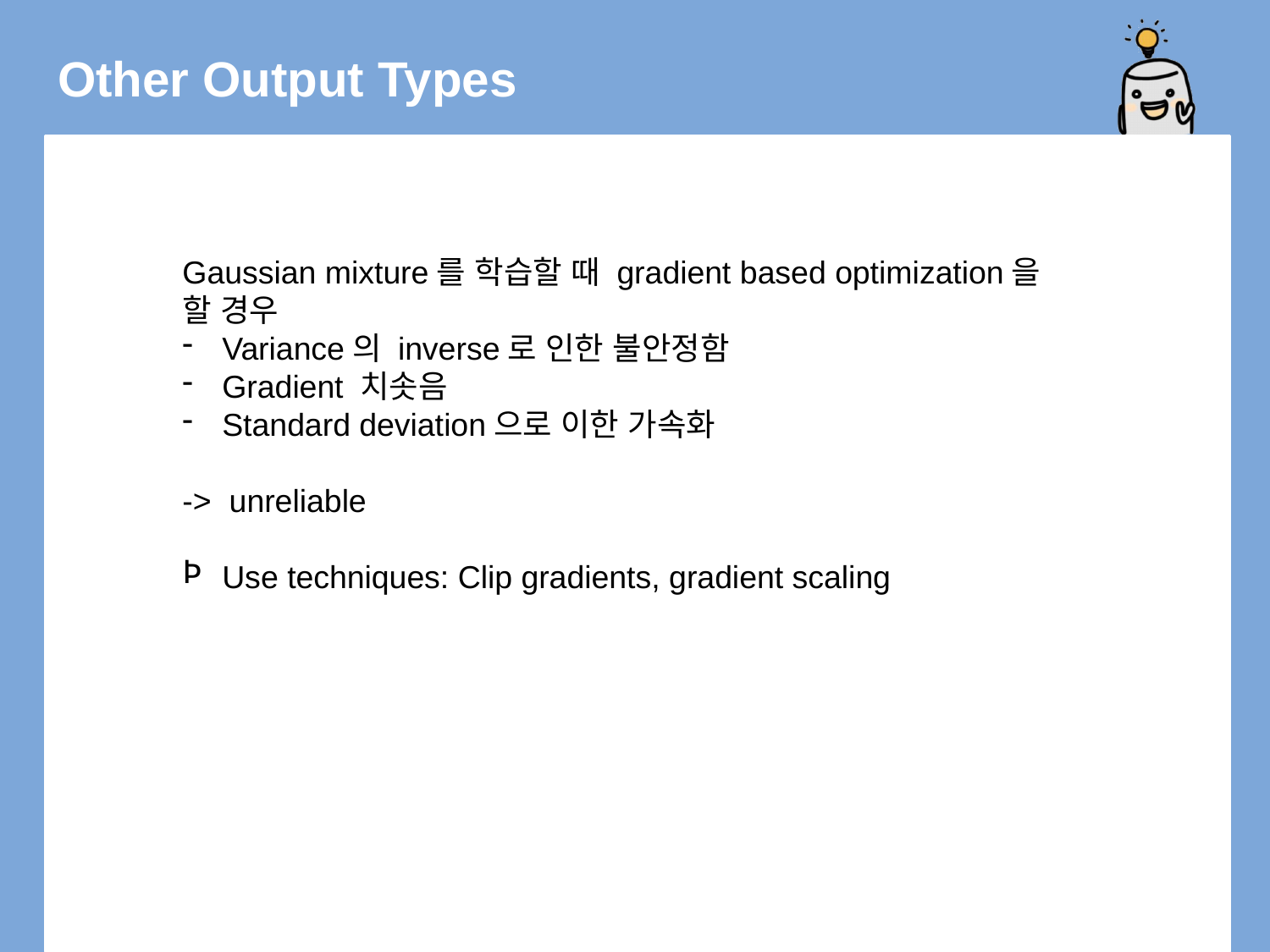

Other Output Types
Gaussian mixture를 학습할 때 gradient based optimization을 할 경우
Variance의 inverse로 인한 불안정함
Gradient 치솟음
Standard deviation으로 이한 가속화

->  unreliable

Use techniques: Clip gradients, gradient scaling